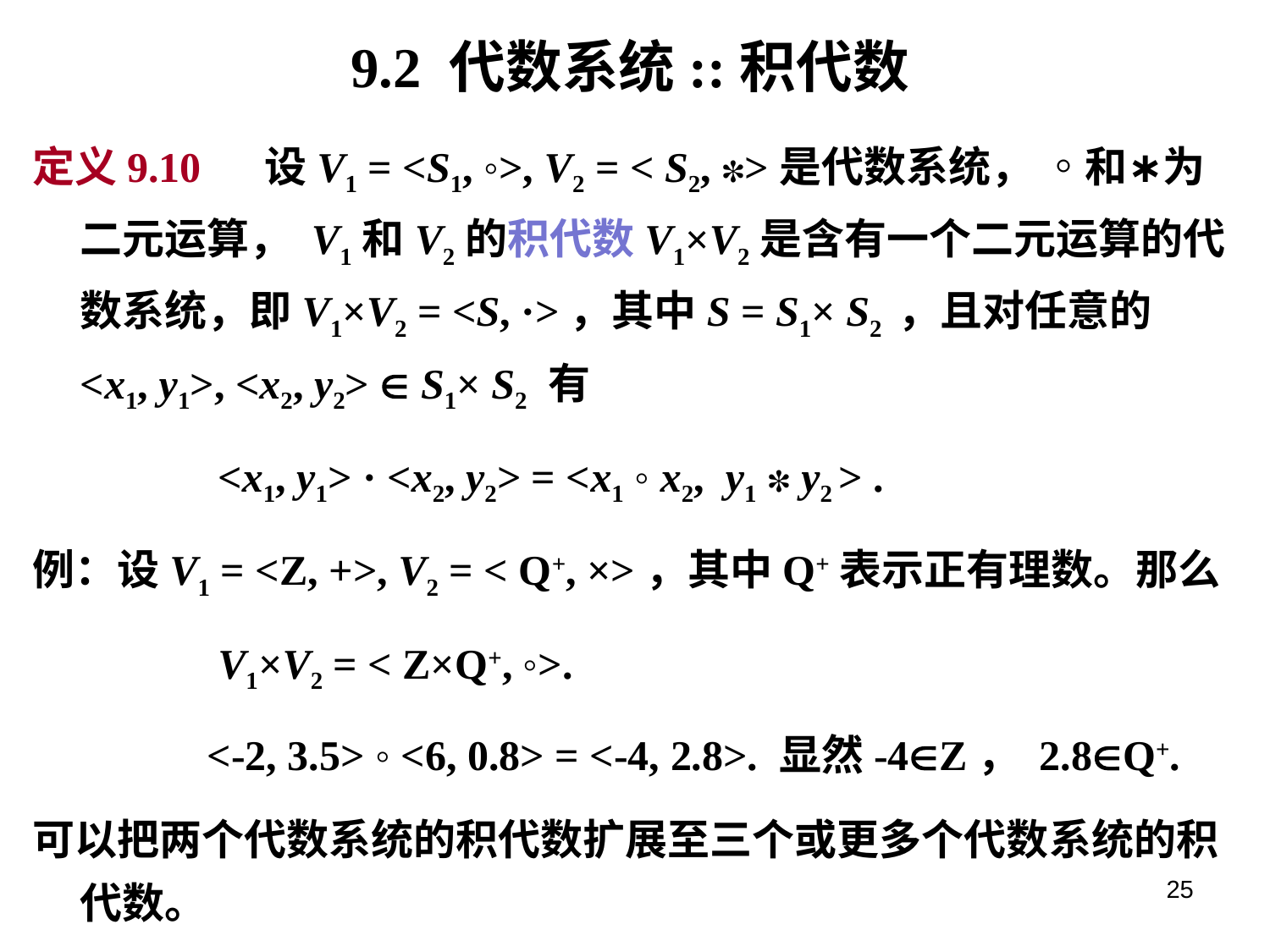

# 9.2 代数系统::积代数
定义9.10     设V1 = <S1, ◦>, V2 = < S2, ∗>是代数系统， ◦和∗为二元运算， V1和V2的积代数V1×V2是含有一个二元运算的代数系统，即V1×V2 = <S, ·>，其中S = S1× S2 ，且对任意的<x1, y1>, <x2, y2> ∈ S1× S2 有
		 <x1, y1> · <x2, y2> = <x1 ◦ x2,  y1 ∗ y2 > .
例：设V1 = <Z, +>, V2 = < Q+, ×>，其中Q+表示正有理数。那么
		 V1×V2 = < Z×Q+, ◦>.
		<-2, 3.5> ◦ <6, 0.8> = <-4, 2.8>. 显然-4∈Z， 2.8∈Q+.
可以把两个代数系统的积代数扩展至三个或更多个代数系统的积代数。
25